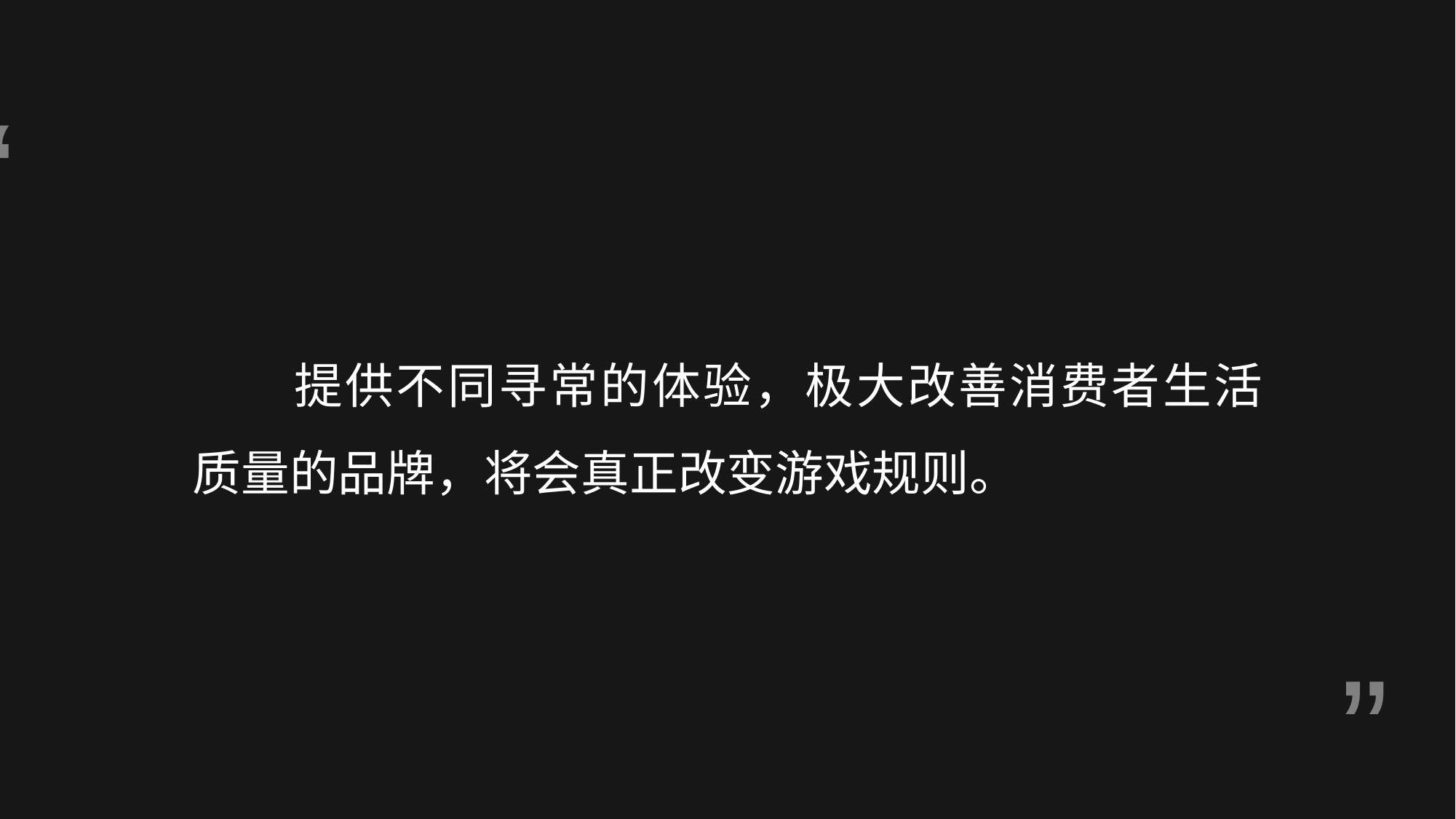

“
提供不同寻常的体验，极大改善消费者生活质量的品牌，将会真正改变游戏规则。
”